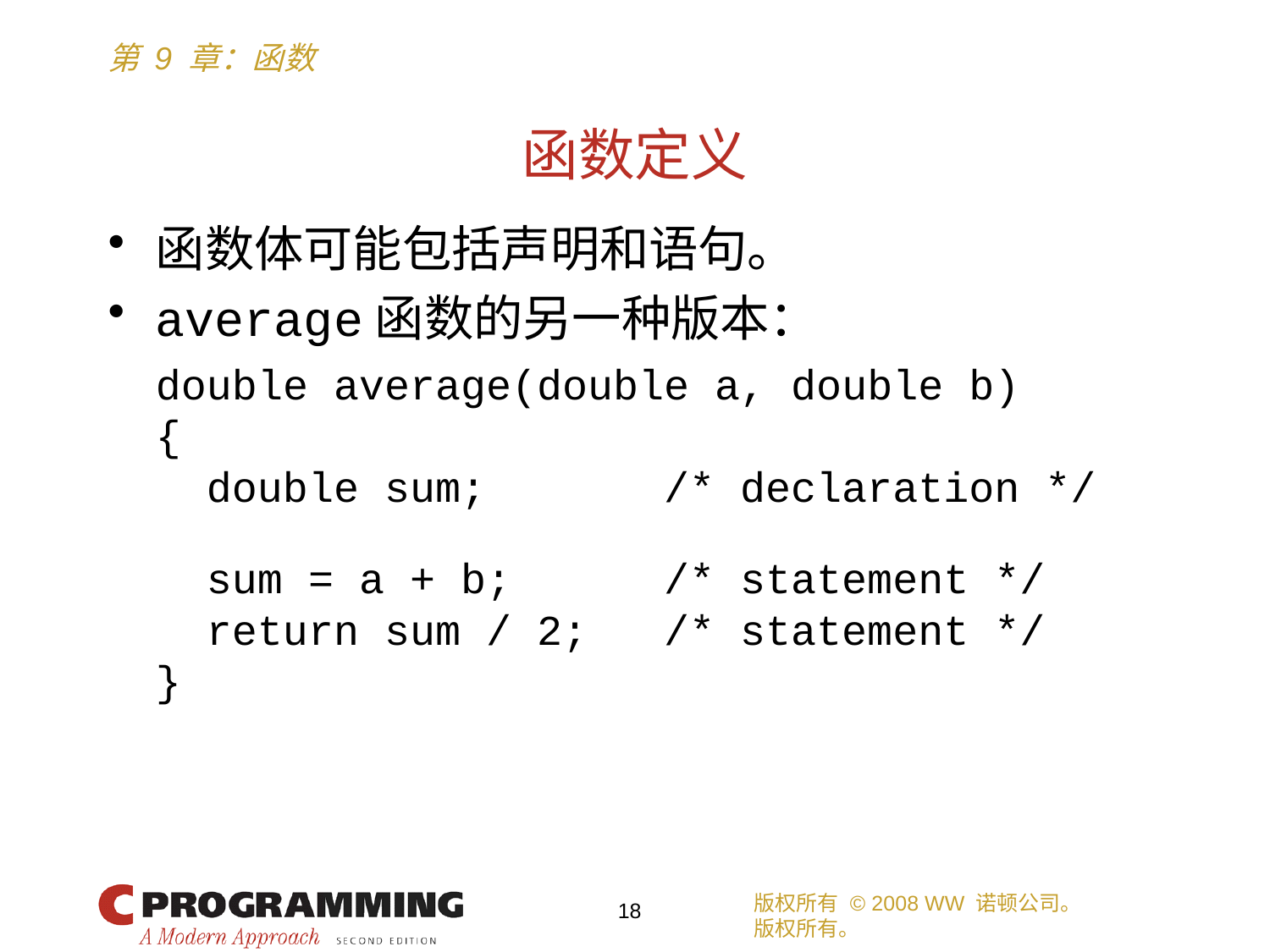

# 函数定义
函数体可能包括声明和语句。
average函数的另一种版本：
	double average(double a, double b)
	{
	  double sum;       /* declaration */

	  sum = a + b;      /* statement */
	  return sum / 2;   /* statement */
	}
版权所有 © 2008 WW 诺顿公司。
版权所有。
18